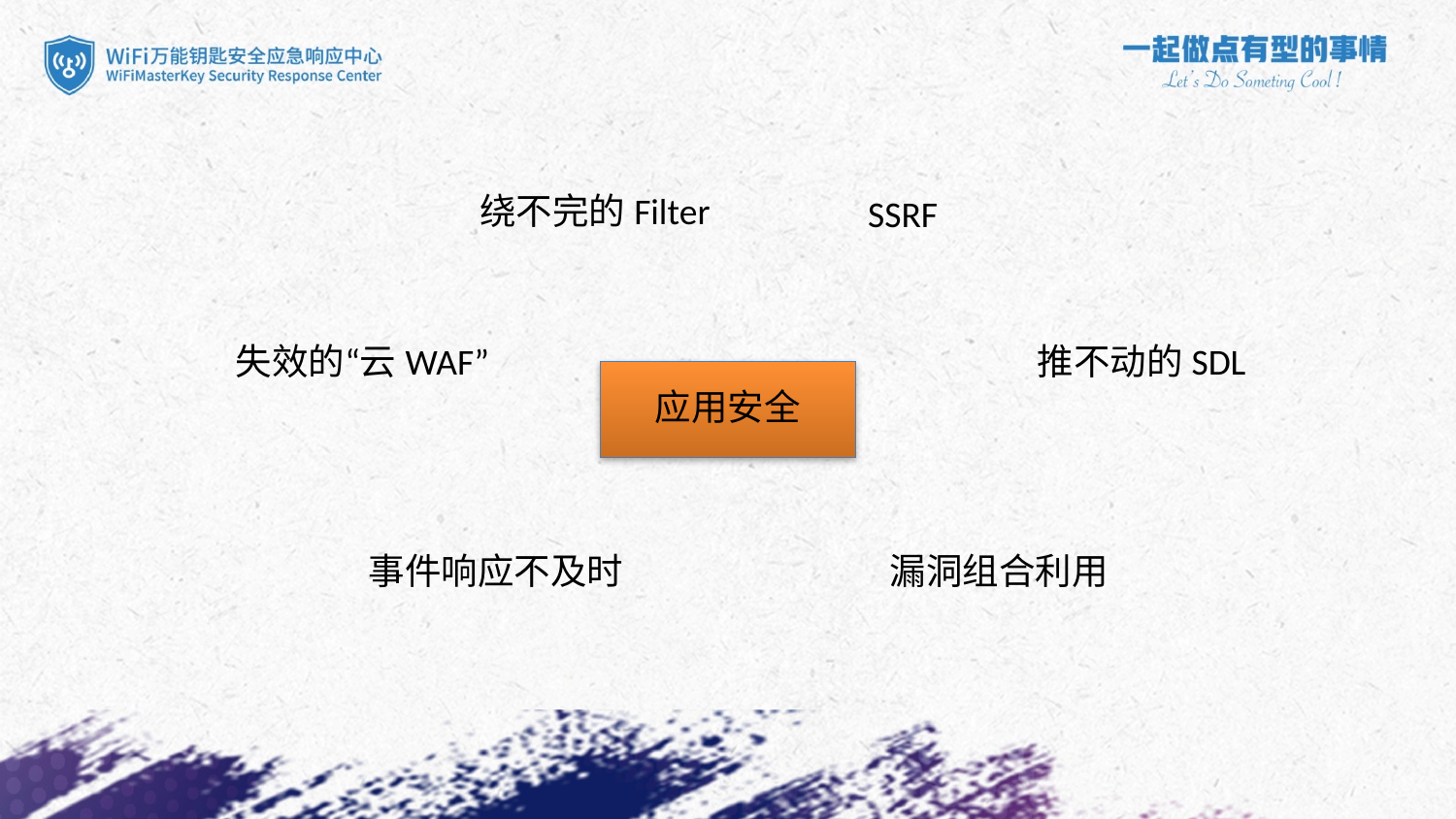

绕不完的Filter
SSRF
失效的“云WAF”
推不动的SDL

应用安全
事件响应不及时
漏洞组合利用